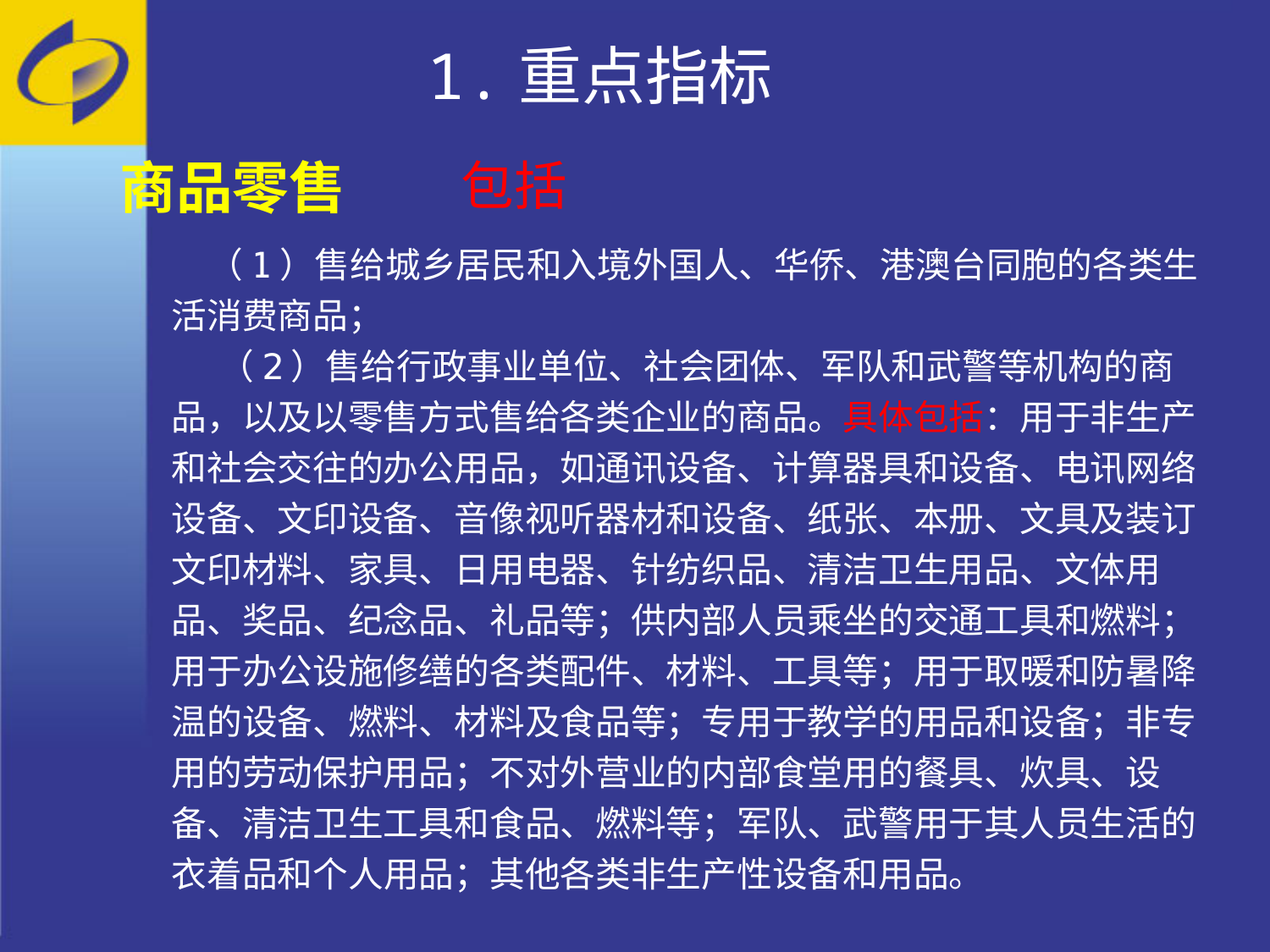

1.重点指标
 商品零售
包括
    （1）售给城乡居民和入境外国人、华侨、港澳台同胞的各类生活消费商品；
     （2）售给行政事业单位、社会团体、军队和武警等机构的商品，以及以零售方式售给各类企业的商品。具体包括：用于非生产和社会交往的办公用品，如通讯设备、计算器具和设备、电讯网络设备、文印设备、音像视听器材和设备、纸张、本册、文具及装订文印材料、家具、日用电器、针纺织品、清洁卫生用品、文体用品、奖品、纪念品、礼品等；供内部人员乘坐的交通工具和燃料；用于办公设施修缮的各类配件、材料、工具等；用于取暖和防暑降温的设备、燃料、材料及食品等；专用于教学的用品和设备；非专用的劳动保护用品；不对外营业的内部食堂用的餐具、炊具、设备、清洁卫生工具和食品、燃料等；军队、武警用于其人员生活的衣着品和个人用品；其他各类非生产性设备和用品。